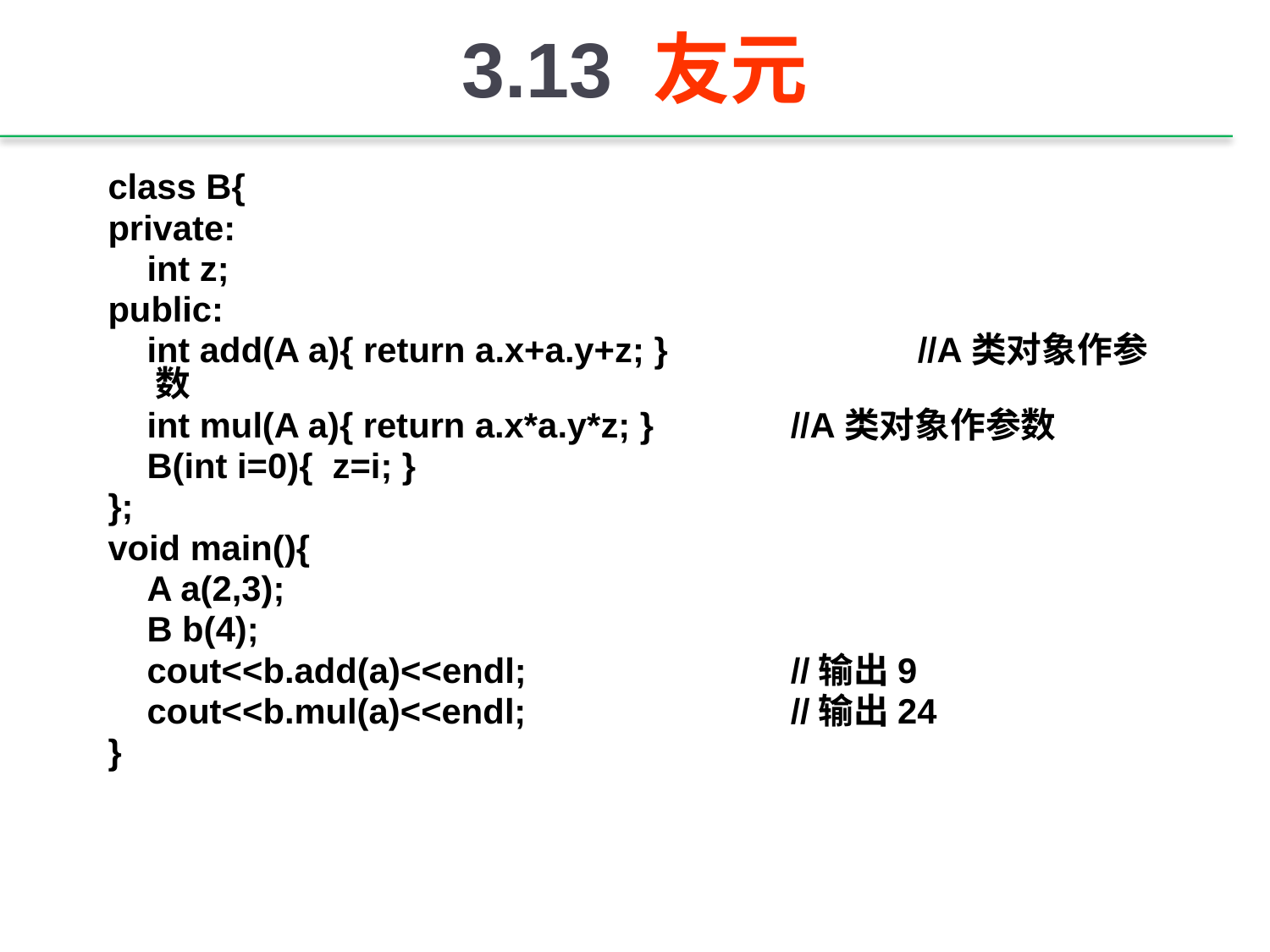

# 3.13 友元
class B{
private:
    int z;
public:
    int add(A a){ return a.x+a.y+z; }		//A类对象作参数
    int mul(A a){ return a.x*a.y*z; }		//A类对象作参数
    B(int i=0){  z=i; }
};
void main(){
    A a(2,3);
    B b(4);
    cout<<b.add(a)<<endl;			//输出9
    cout<<b.mul(a)<<endl;			//输出24
}